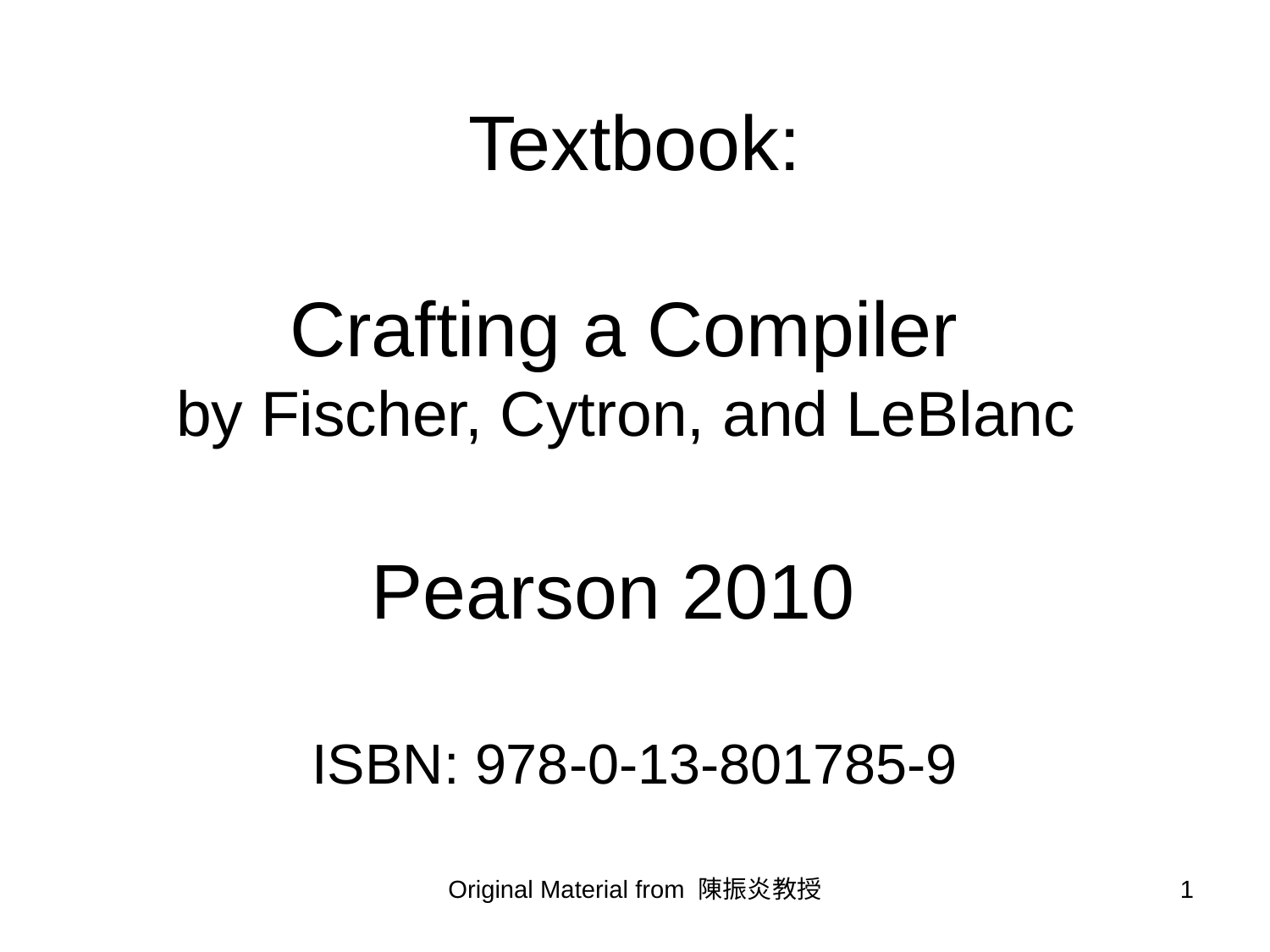

# Textbook: Crafting a Compiler by Fischer, Cytron, and LeBlanc Pearson 2010 ISBN: 978-0-13-801785-9
Original Material from 陳振炎教授
1